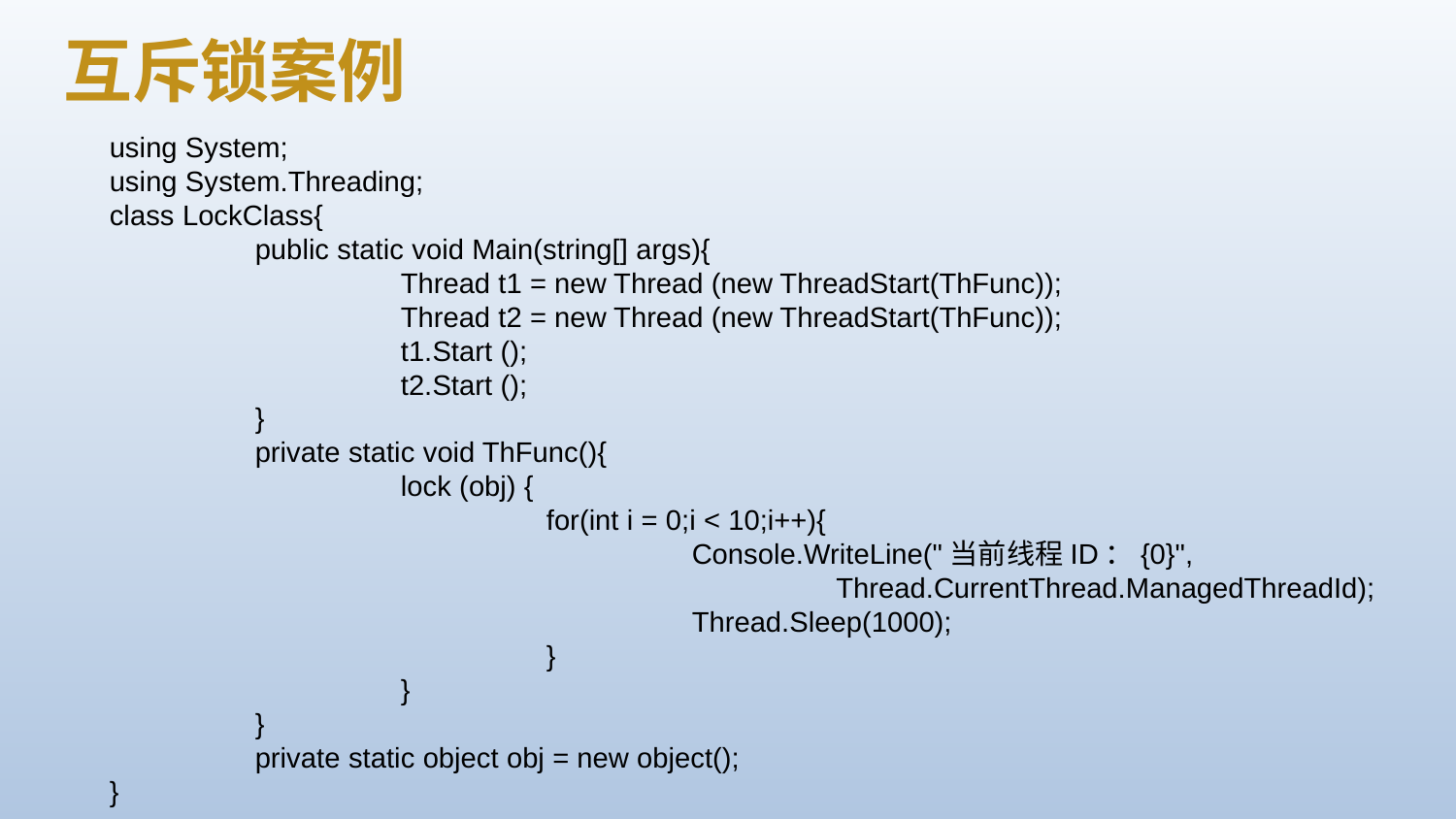

互斥锁案例
using System;
using System.Threading;
class LockClass{
	public static void Main(string[] args){
		Thread t1 = new Thread (new ThreadStart(ThFunc));
		Thread t2 = new Thread (new ThreadStart(ThFunc));
		t1.Start ();
		t2.Start ();
	}
	private static void ThFunc(){
		lock (obj) {
			for(int i = 0;i < 10;i++){
				Console.WriteLine("当前线程ID：{0}",
				                  Thread.CurrentThread.ManagedThreadId);
				Thread.Sleep(1000);
			}
		}
	}
	private static object obj = new object();
}